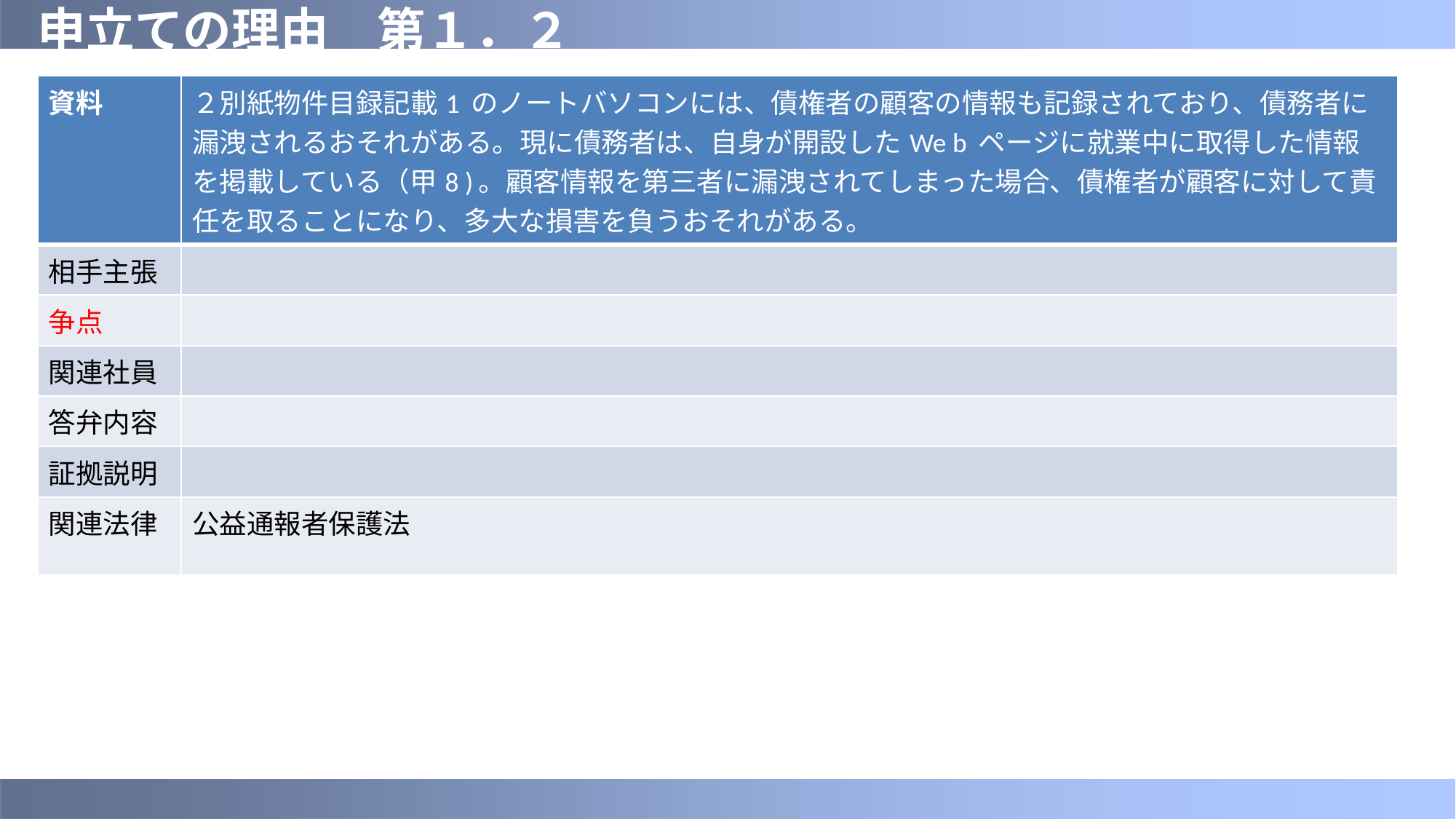

# 申立ての理由　第１．２
| 資料 | ２別紙物件目録記載1 のノートバソコンには、債権者の顧客の情報も記録されており、債務者に漏洩されるおそれがある。現に債務者は、自身が開設したWe b ページに就業中に取得した情報を掲載している（甲8 )。顧客情報を第三者に漏洩されてしまった場合、債権者が顧客に対して責任を取ることになり、多大な損害を負うおそれがある。 |
| --- | --- |
| 相手主張 |  |
| 争点 |  |
| 関連社員 |  |
| 答弁内容 |  |
| 証拠説明 |  |
| 関連法律 | 公益通報者保護法 |